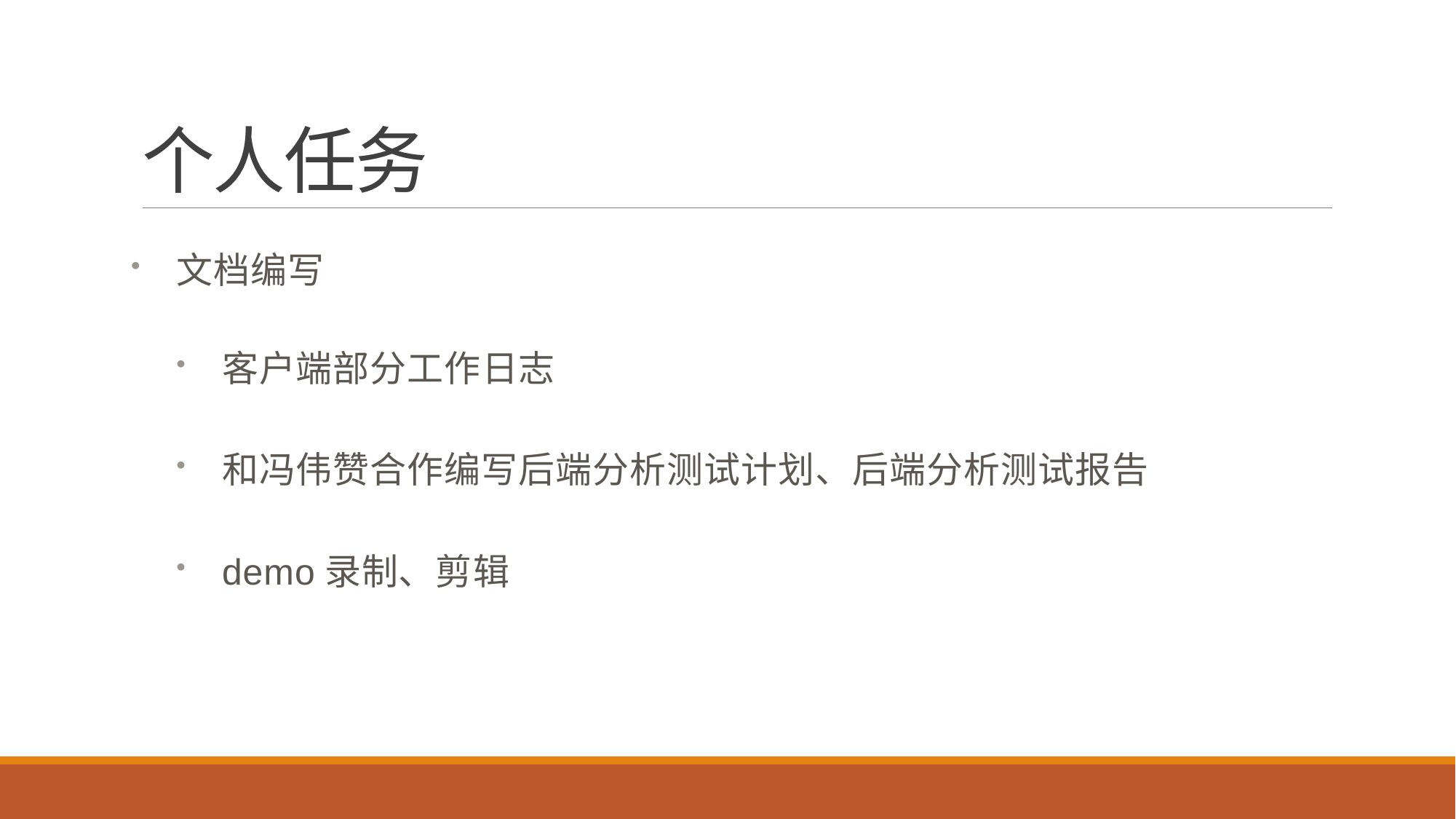

# 个人任务
文档编写
客户端部分工作日志
和冯伟赞合作编写后端分析测试计划、后端分析测试报告
demo录制、剪辑